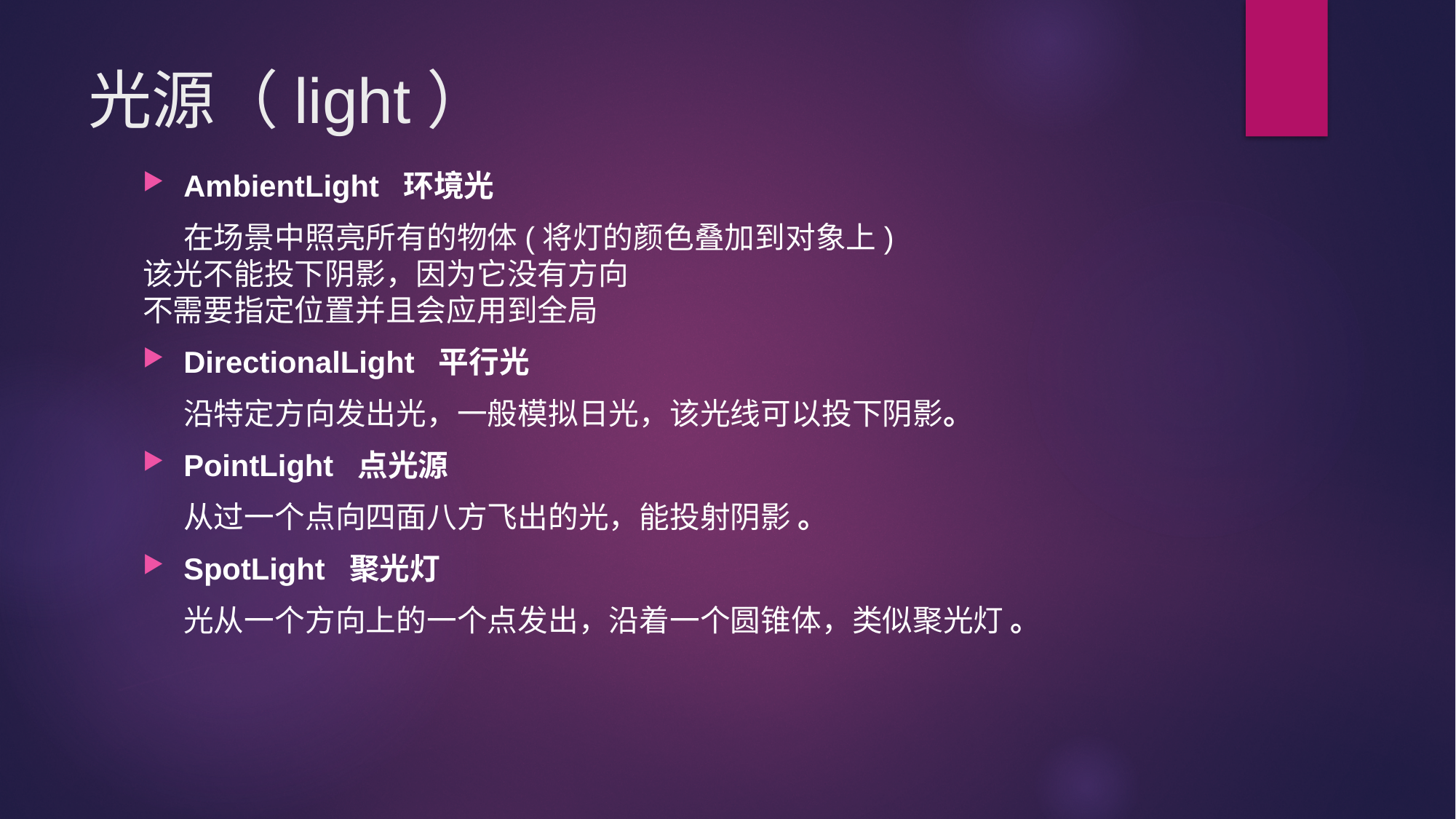

# 光源（light）
AmbientLight  环境光
     在场景中照亮所有的物体(将灯的颜色叠加到对象上) 
该光不能投下阴影，因为它没有方向 
不需要指定位置并且会应用到全局
DirectionalLight  平行光
     沿特定方向发出光，一般模拟日光，该光线可以投下阴影。
PointLight  点光源
     从过一个点向四面八方飞出的光，能投射阴影 。
SpotLight  聚光灯
     光从一个方向上的一个点发出，沿着一个圆锥体，类似聚光灯 。